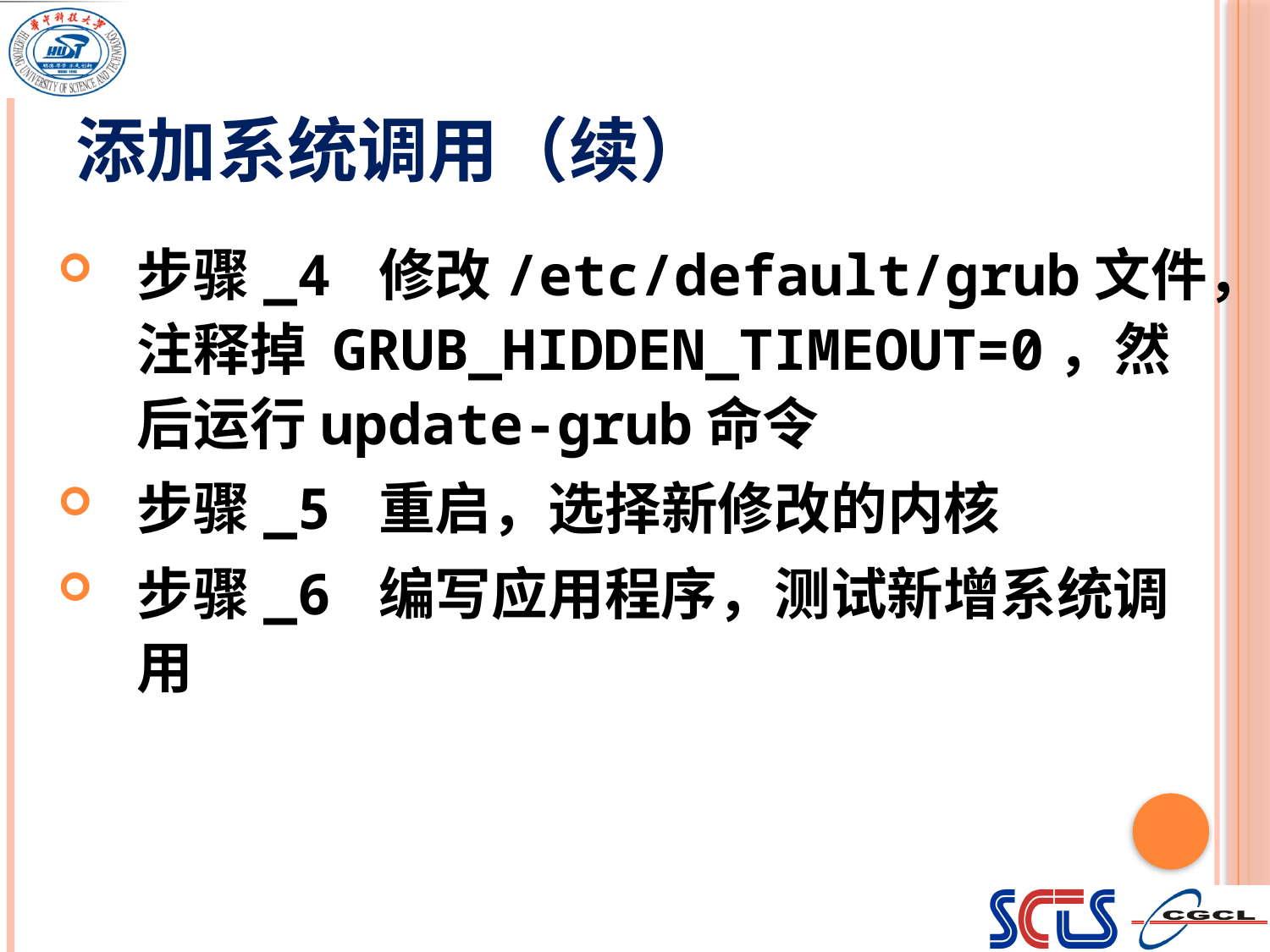

# 添加系统调用（续）
步骤_4 修改/etc/default/grub文件，注释掉 GRUB_HIDDEN_TIMEOUT=0，然后运行update-grub命令
步骤_5 重启，选择新修改的内核
步骤_6 编写应用程序，测试新增系统调用
32